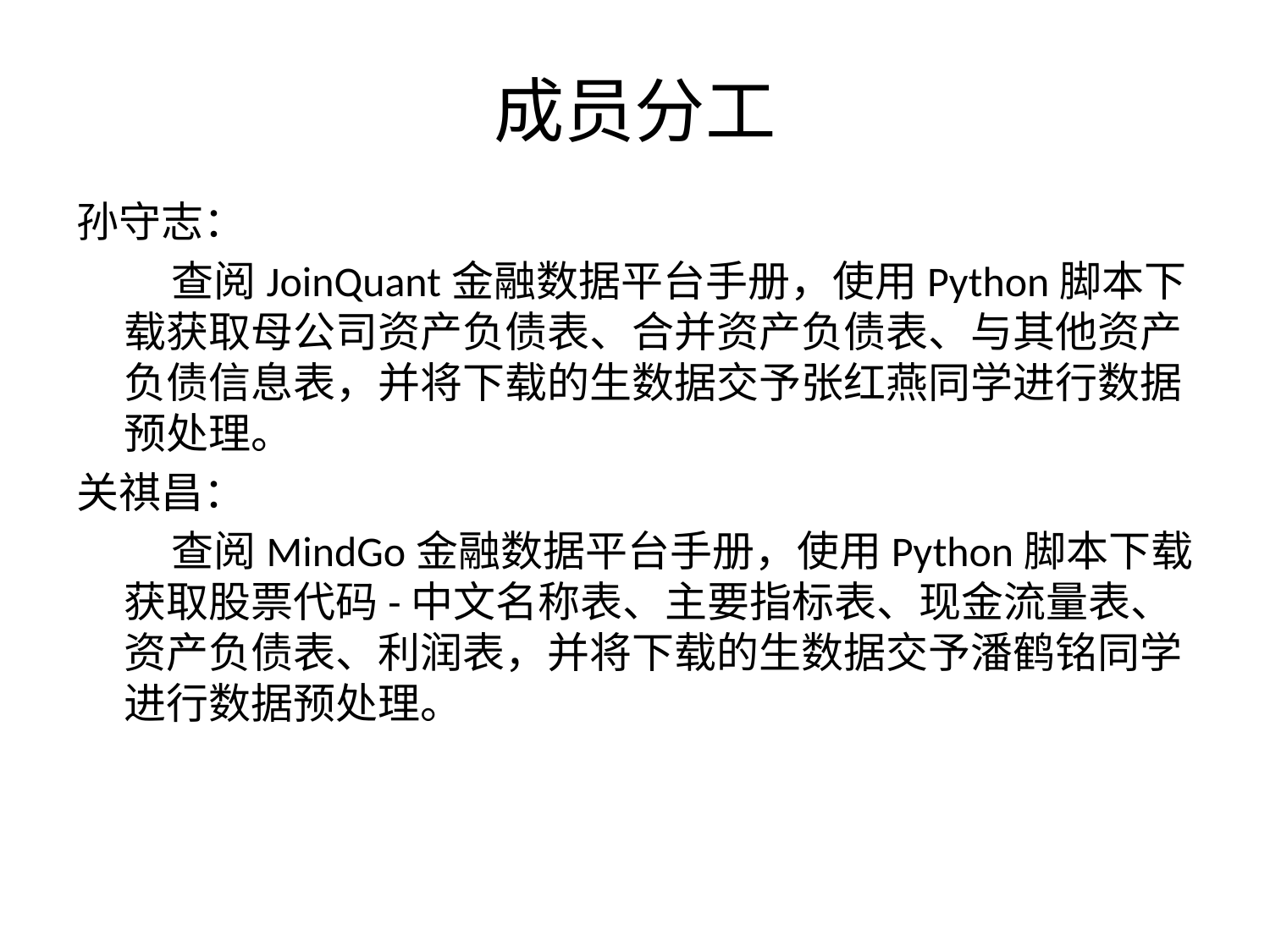

# 成员分工
孙守志：
查阅JoinQuant金融数据平台手册，使用Python脚本下载获取母公司资产负债表、合并资产负债表、与其他资产负债信息表，并将下载的生数据交予张红燕同学进行数据预处理。
关祺昌：
查阅MindGo金融数据平台手册，使用Python脚本下载获取股票代码-中文名称表、主要指标表、现金流量表、资产负债表、利润表，并将下载的生数据交予潘鹤铭同学进行数据预处理。